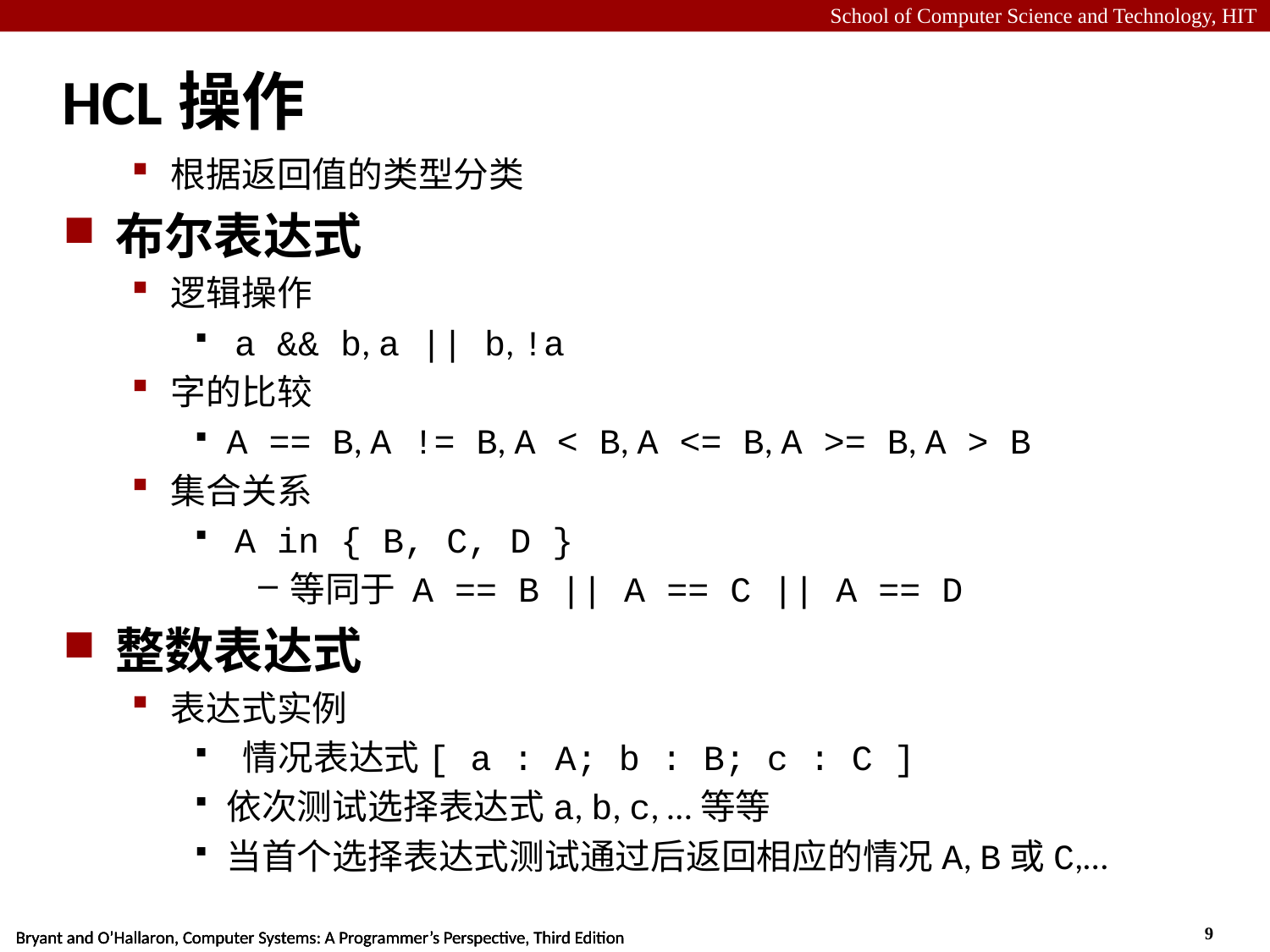

# HCL操作
根据返回值的类型分类
布尔表达式
逻辑操作
 a && b, a || b, !a
字的比较
A == B, A != B, A < B, A <= B, A >= B, A > B
集合关系
 A in { B, C, D }
等同于 A == B || A == C || A == D
整数表达式
表达式实例
 情况表达式[ a : A; b : B; c : C ]
依次测试选择表达式a, b, c, …等等
当首个选择表达式测试通过后返回相应的情况A, B或C,…